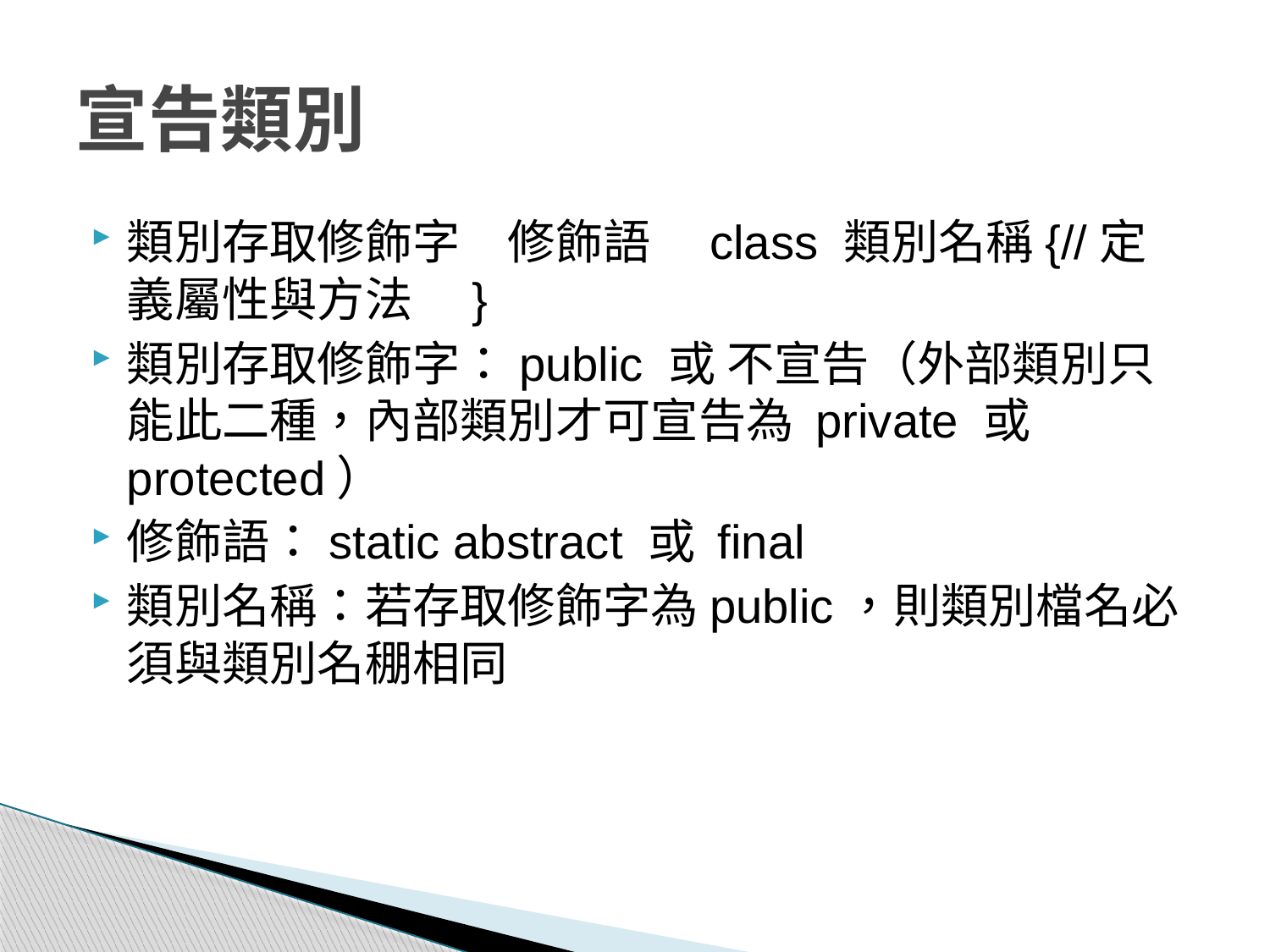

# 宣告類別
類別存取修飾字　修飾語　class 類別名稱{//定義屬性與方法　}
類別存取修飾字：public 或 不宣告（外部類別只能此二種，內部類別才可宣告為 private 或 protected）
修飾語：static abstract 或 final
類別名稱：若存取修飾字為public，則類別檔名必須與類別名稝相同